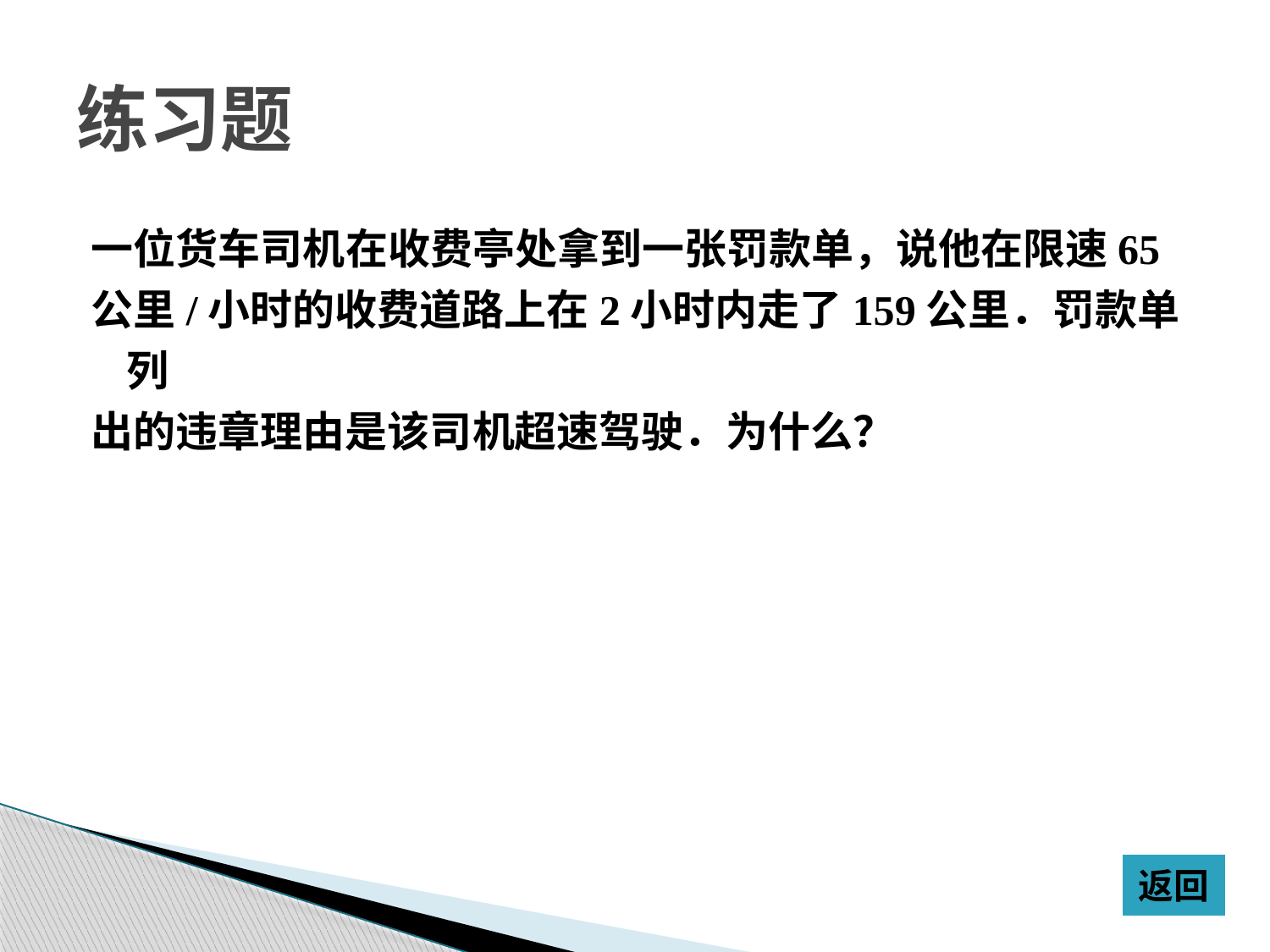

# 练习题
一位货车司机在收费亭处拿到一张罚款单，说他在限速65
公里/小时的收费道路上在2小时内走了159公里．罚款单列
出的违章理由是该司机超速驾驶．为什么？

返回